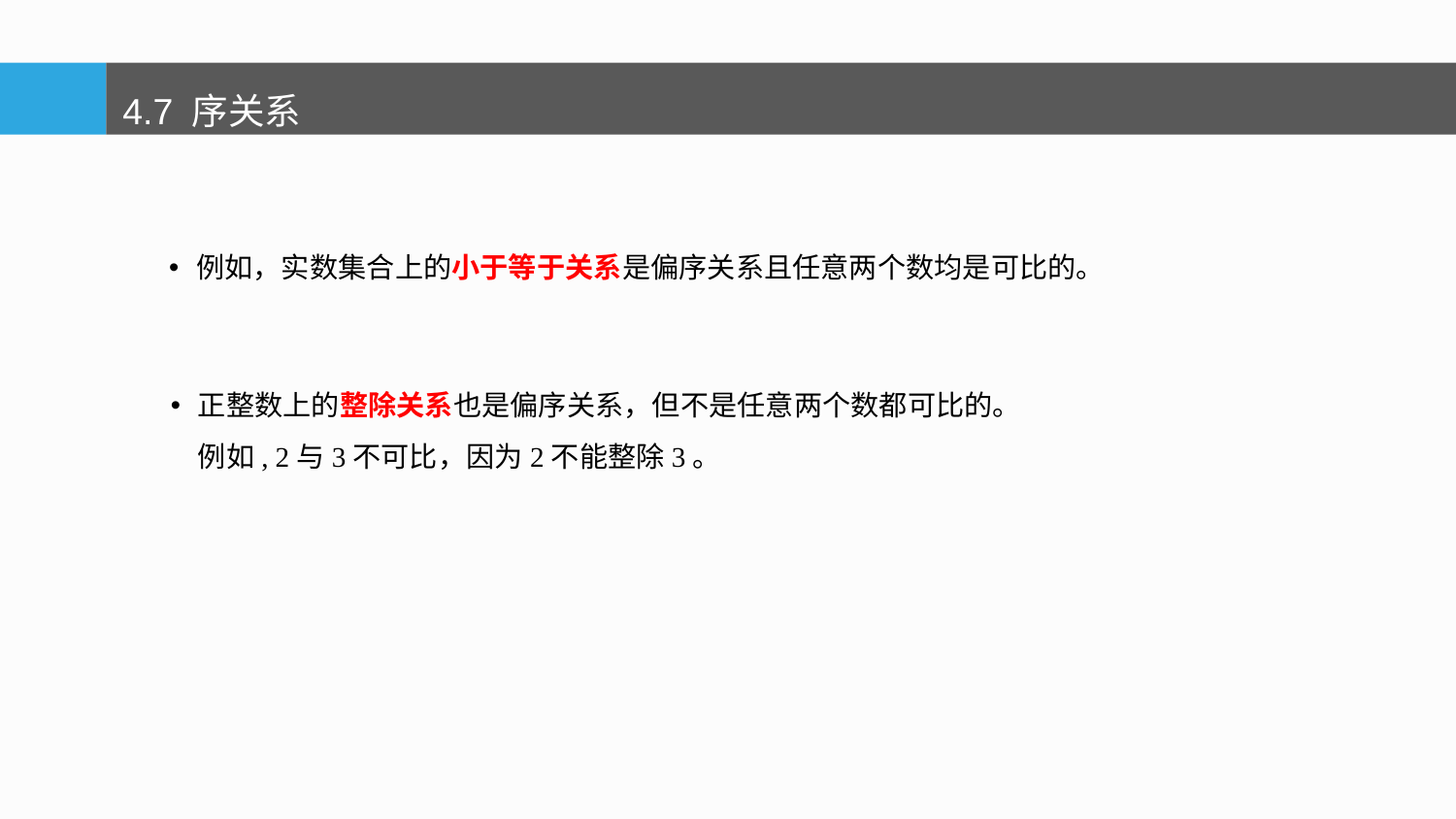

4.7 序关系

例如，实数集合上的小于等于关系是偏序关系且任意两个数均是可比的。

正整数上的整除关系也是偏序关系，但不是任意两个数都可比的。例如, 2与3不可比，因为2不能整除3。